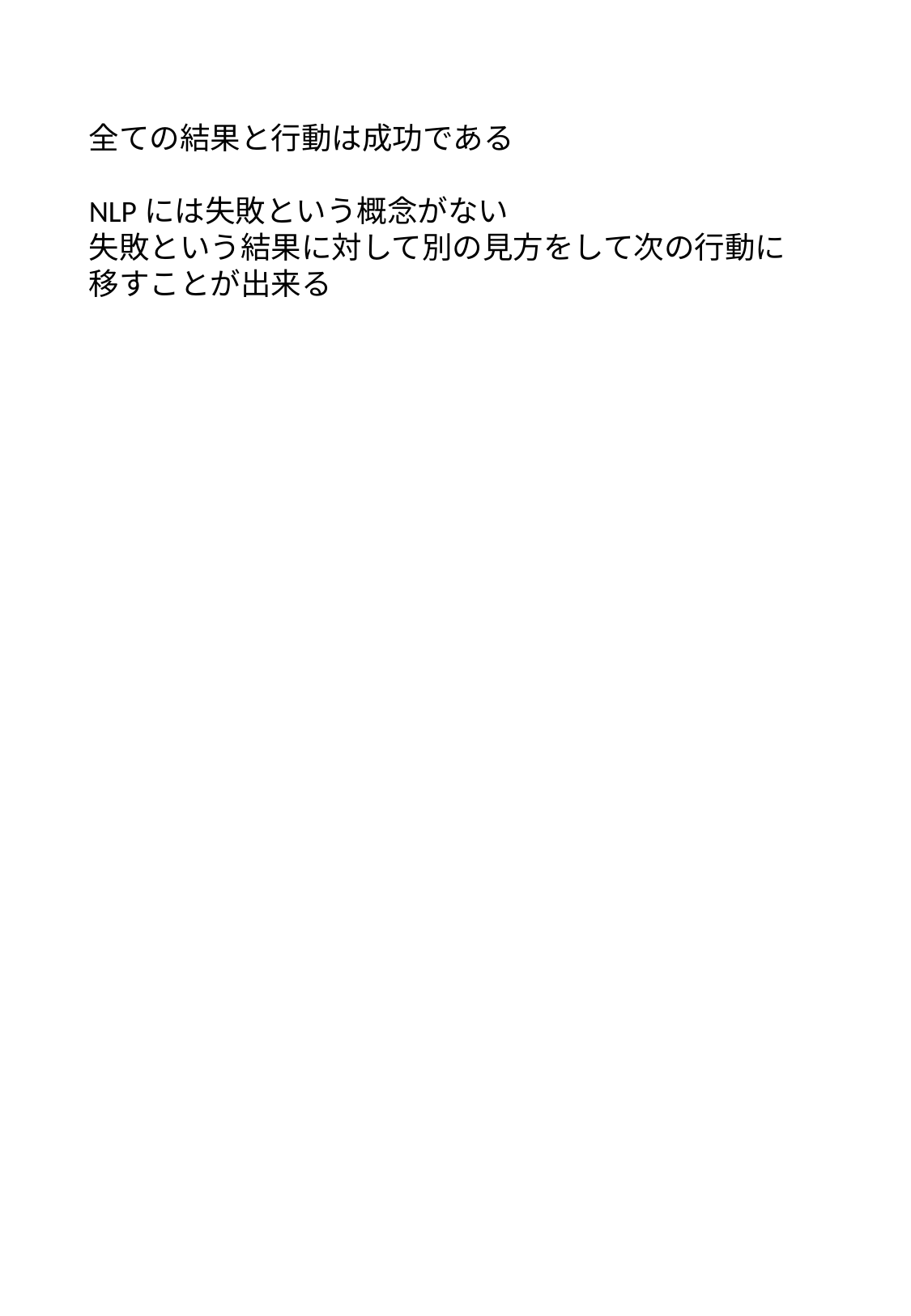

全ての結果と行動は成功である

NLPには失敗という概念がない
失敗という結果に対して別の見方をして次の行動に
移すことが出来る